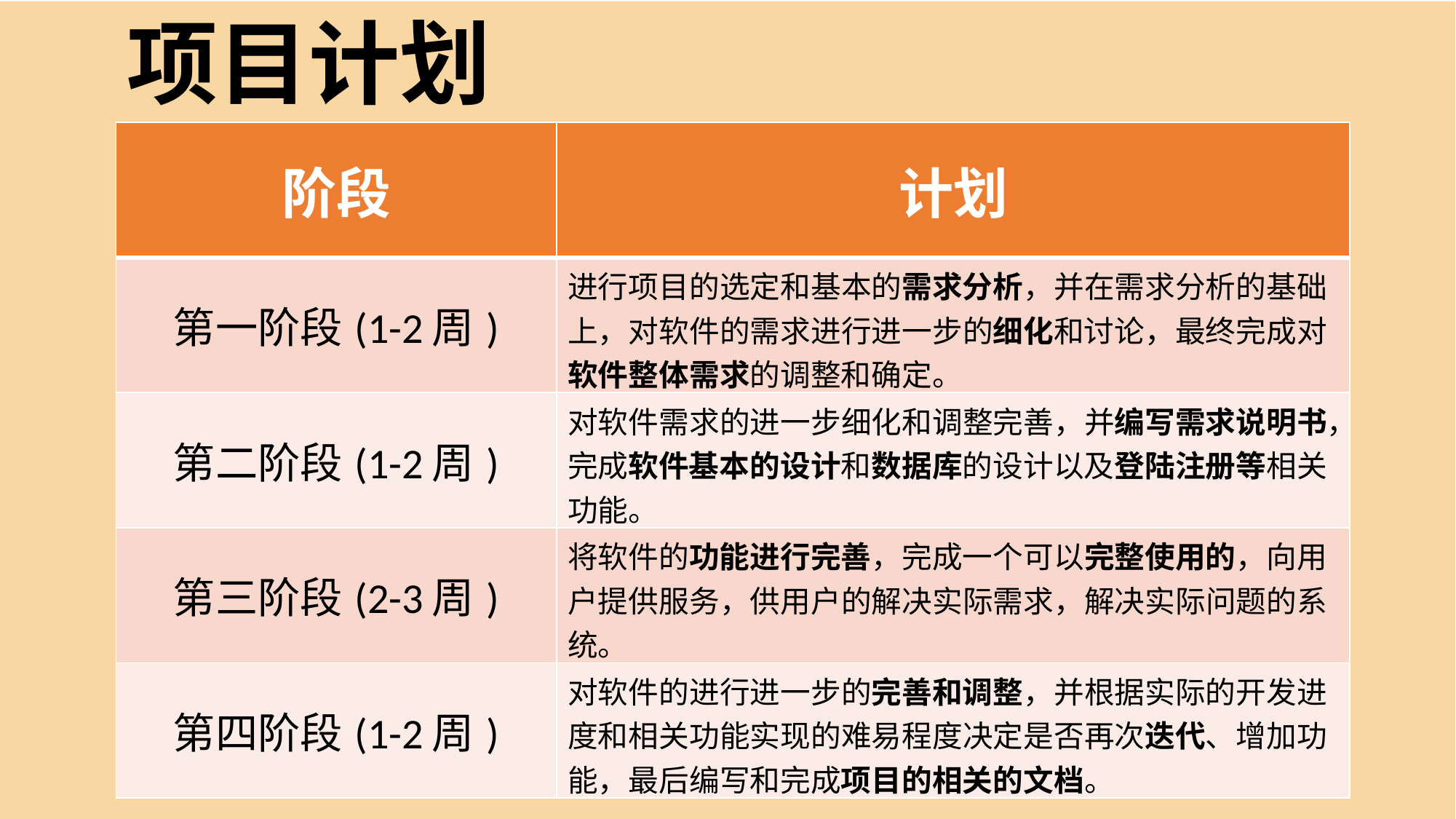

项目计划
| 阶段 | 计划 |
| --- | --- |
| 第一阶段(1-2周) | 进行项目的选定和基本的需求分析，并在需求分析的基础上，对软件的需求进行进一步的细化和讨论，最终完成对软件整体需求的调整和确定。 |
| 第二阶段(1-2周) | 对软件需求的进一步细化和调整完善，并编写需求说明书，完成软件基本的设计和数据库的设计以及登陆注册等相关功能。 |
| 第三阶段(2-3周) | 将软件的功能进行完善，完成一个可以完整使用的，向用户提供服务，供用户的解决实际需求，解决实际问题的系统。 |
| 第四阶段(1-2周) | 对软件的进行进一步的完善和调整，并根据实际的开发进度和相关功能实现的难易程度决定是否再次迭代、增加功能，最后编写和完成项目的相关的文档。 |